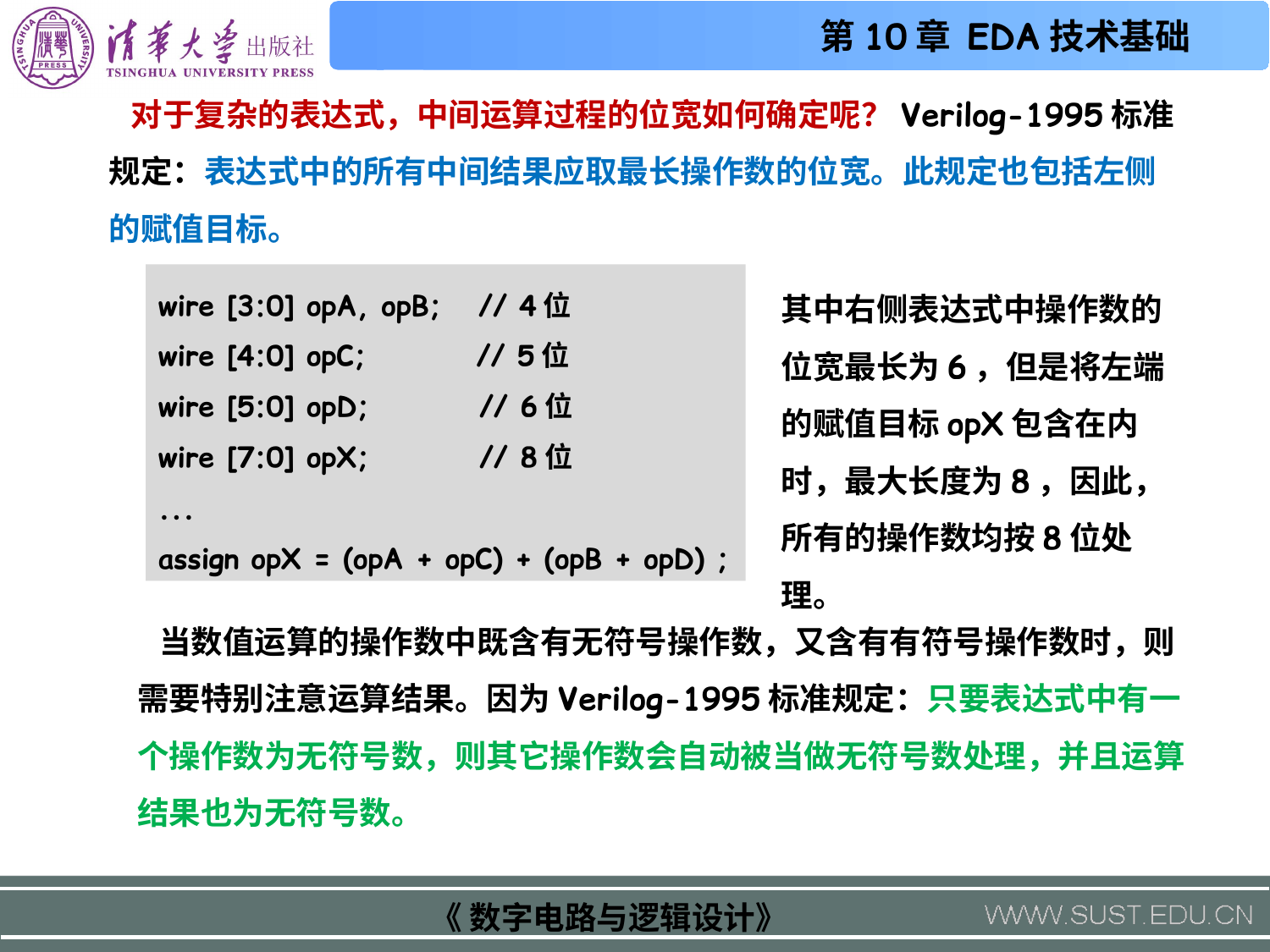

对于复杂的表达式，中间运算过程的位宽如何确定呢？Verilog-1995标准规定：表达式中的所有中间结果应取最长操作数的位宽。此规定也包括左侧的赋值目标。
wire [3:0] opA, opB;   // 4位
wire [4:0] opC;         // 5位
wire [5:0] opD;         // 6位
wire [7:0] opX;         // 8位
...
assign opX = (opA + opC) + (opB + opD) ;
其中右侧表达式中操作数的位宽最长为6，但是将左端的赋值目标opX包含在内时，最大长度为8，因此，所有的操作数均按8位处理。
  当数值运算的操作数中既含有无符号操作数，又含有有符号操作数时，则需要特别注意运算结果。因为Verilog-1995标准规定：只要表达式中有一个操作数为无符号数，则其它操作数会自动被当做无符号数处理，并且运算结果也为无符号数。